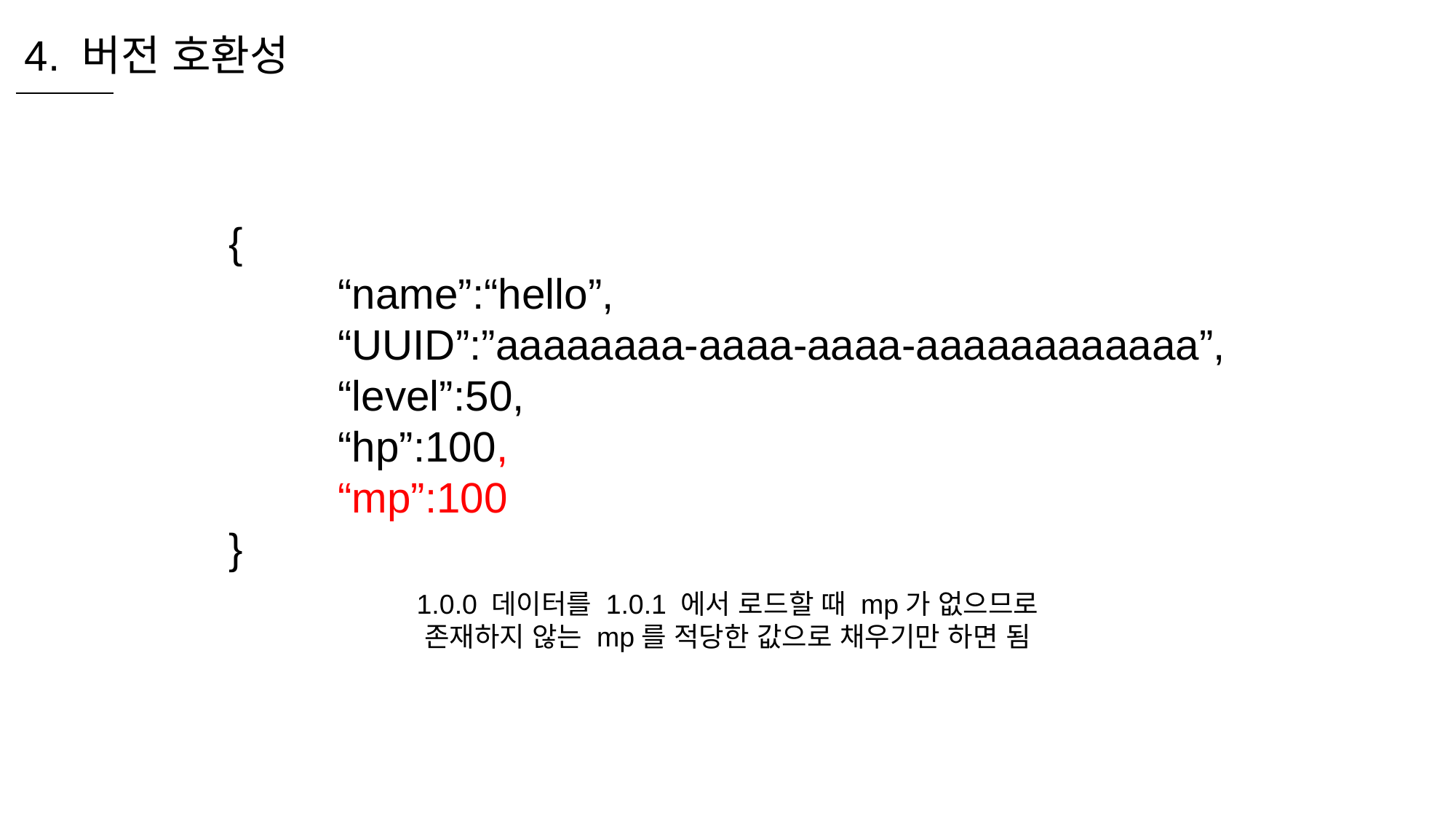

4. 버전 호환성
{
	“name”:“hello”,
	“UUID”:”aaaaaaaa-aaaa-aaaa-aaaaaaaaaaaa”,
	“level”:50,
	“hp”:100,
	“mp”:100
}
1.0.0 데이터를 1.0.1 에서 로드할 때 mp가 없으므로
존재하지 않는 mp를 적당한 값으로 채우기만 하면 됨